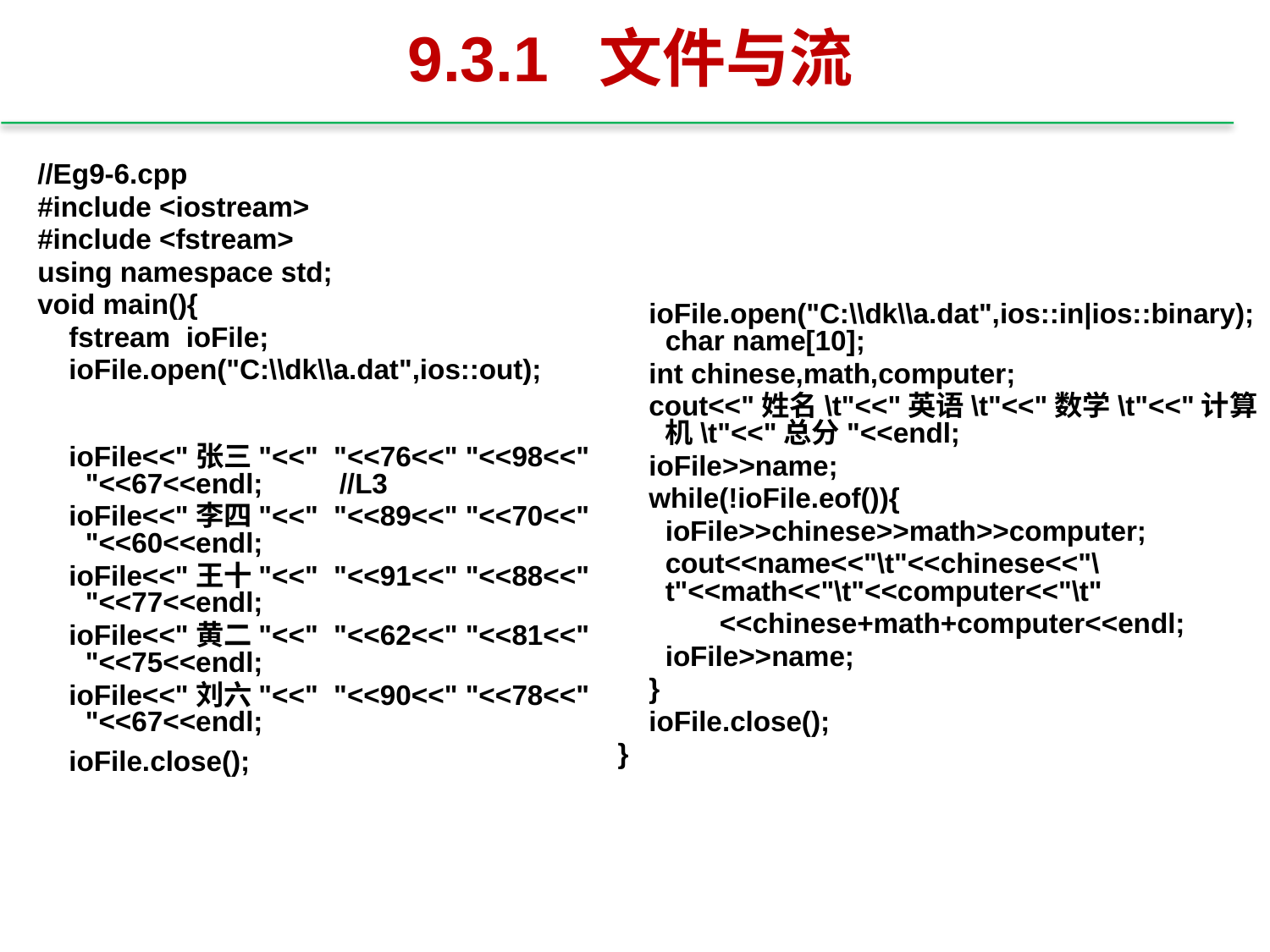

# 9.3.1  文件与流
//Eg9-6.cpp
#include <iostream>
#include <fstream>
using namespace std;
void main(){
    fstream  ioFile;
    ioFile.open("C:\\dk\\a.dat",ios::out);
    ioFile<<"张三"<<"  "<<76<<" "<<98<<" "<<67<<endl;	//L3
    ioFile<<"李四"<<"  "<<89<<" "<<70<<" "<<60<<endl;
    ioFile<<"王十"<<"  "<<91<<" "<<88<<" "<<77<<endl;
    ioFile<<"黄二"<<"  "<<62<<" "<<81<<" "<<75<<endl;
    ioFile<<"刘六"<<"  "<<90<<" "<<78<<" "<<67<<endl;
    ioFile.close();
    ioFile.open("C:\\dk\\a.dat",ios::in|ios::binary); char name[10];
    int chinese,math,computer;
    cout<<"姓名\t"<<"英语\t"<<"数学\t"<<"计算机\t"<<"总分"<<endl;
    ioFile>>name;
    while(!ioFile.eof()){
 	ioFile>>chinese>>math>>computer;
	cout<<name<<"\t"<<chinese<<"\t"<<math<<"\t"<<computer<<"\t"
             <<chinese+math+computer<<endl;
	ioFile>>name;
    }
    ioFile.close();
}